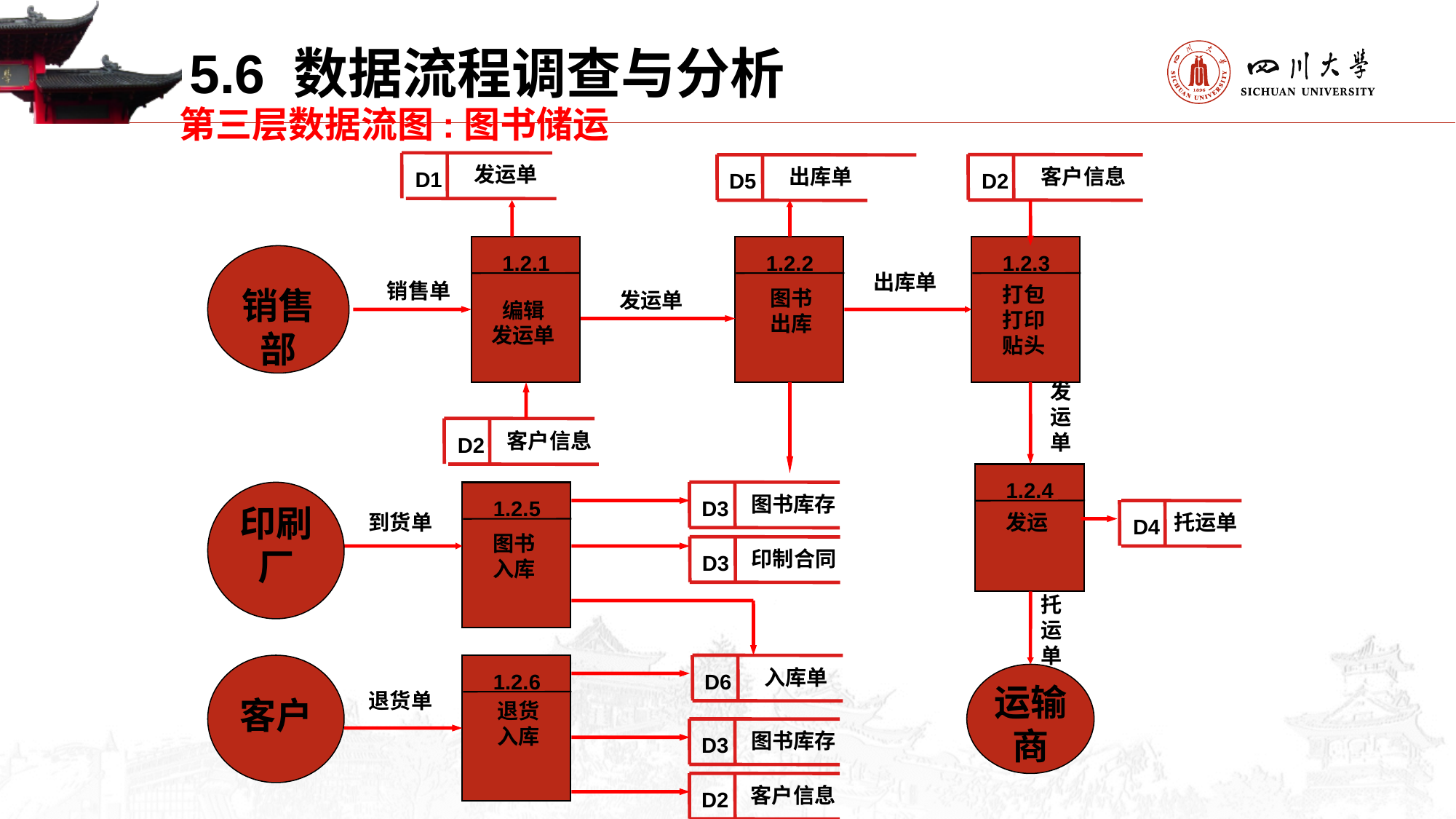

5.6 数据流程调查与分析

第三层数据流图:图书储运

发运单
客户信息
出库单
D1
D2
D5

1.2.1
1.2.2
1.2.3

销售部
出库单
销售单

打包
打印
贴头
图书
出库
发运单
编辑
发运单

发运单

客户信息
D2

1.2.4

印刷厂

图书库存
D3
1.2.5

托运单
到货单
发运
D4

图书
入库

印制合同
D3

托运单

客户

入库单
1.2.6
D6

运输商

退货
入库

退货单

图书库存
D3

客户信息
D2